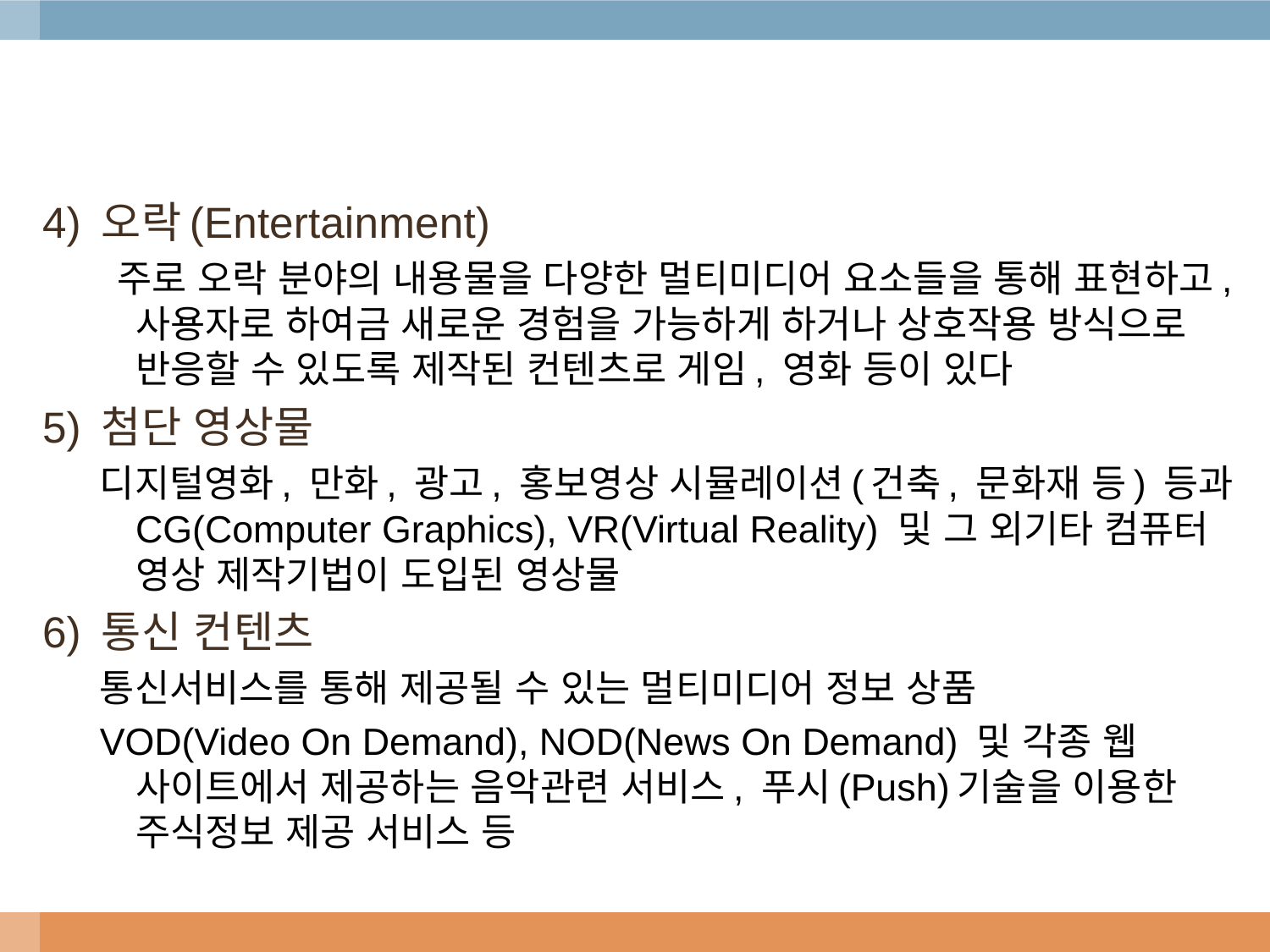

#
4) 오락(Entertainment)
 주로 오락 분야의 내용물을 다양한 멀티미디어 요소들을 통해 표현하고, 사용자로 하여금 새로운 경험을 가능하게 하거나 상호작용 방식으로 반응할 수 있도록 제작된 컨텐츠로 게임, 영화 등이 있다
5) 첨단 영상물
디지털영화, 만화, 광고, 홍보영상 시뮬레이션(건축, 문화재 등) 등과 CG(Computer Graphics), VR(Virtual Reality) 및 그 외기타 컴퓨터 영상 제작기법이 도입된 영상물
6) 통신 컨텐츠
통신서비스를 통해 제공될 수 있는 멀티미디어 정보 상품
VOD(Video On Demand), NOD(News On Demand) 및 각종 웹 사이트에서 제공하는 음악관련 서비스, 푸시(Push)기술을 이용한 주식정보 제공 서비스 등